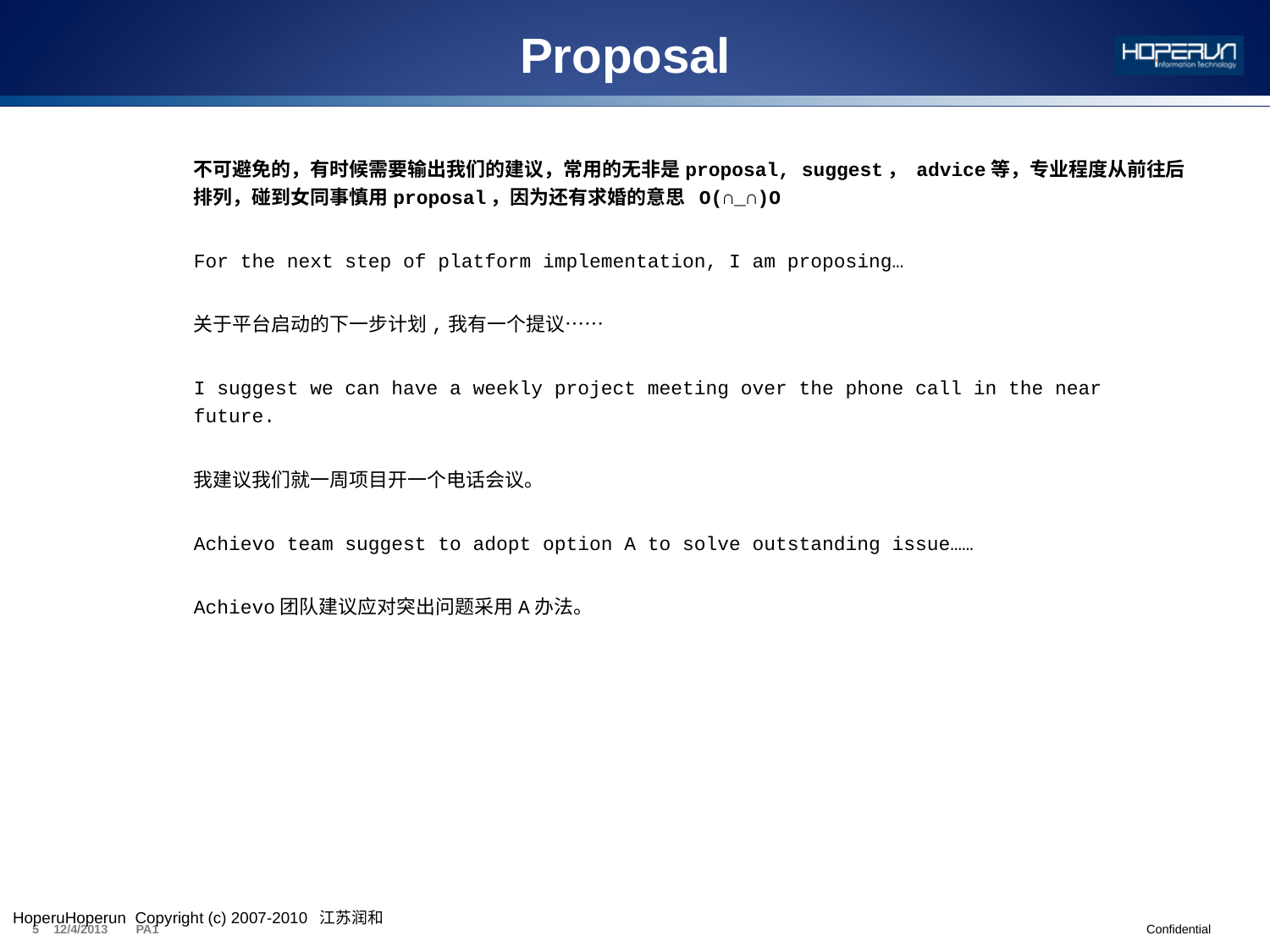

Proposal
不可避免的，有时候需要输出我们的建议，常用的无非是proposal, suggest， advice等，专业程度从前往后排列，碰到女同事慎用proposal，因为还有求婚的意思  O(∩_∩)O

For the next step of platform implementation, I am proposing…

关于平台启动的下一步计划,我有一个提议……

I suggest we can have a weekly project meeting over the phone call in the near future.

我建议我们就一周项目开一个电话会议。

Achievo team suggest to adopt option A to solve outstanding issue……

Achievo团队建议应对突出问题采用A办法。
HoperuHoperun  Copyright (c) 2007-2010  江苏润和